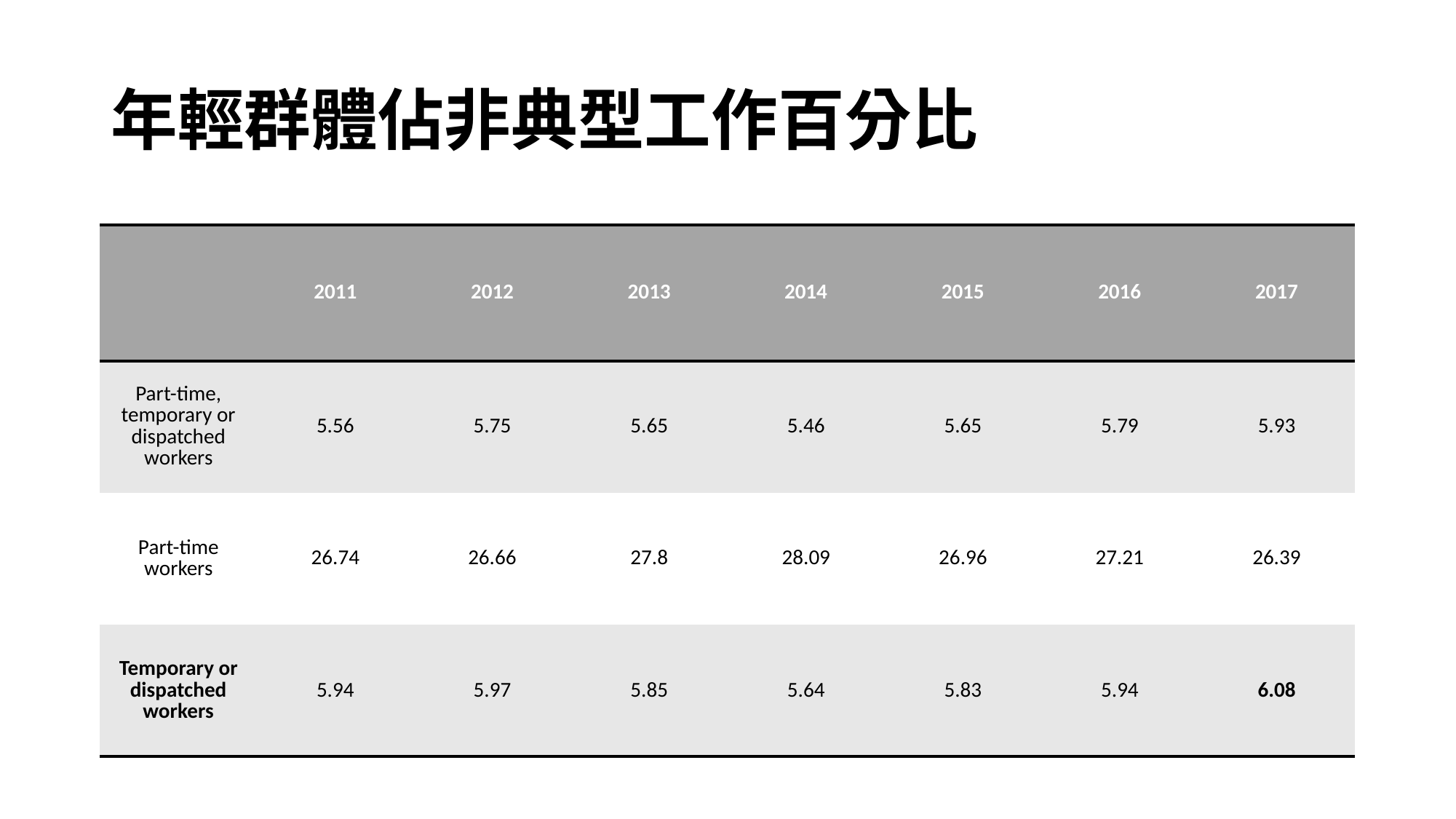

# 年輕群體佔非典型工作百分比
|  | 2011 | 2012 | 2013 | 2014 | 2015 | 2016 | 2017 |
| --- | --- | --- | --- | --- | --- | --- | --- |
| Part-time, temporary or dispatched workers | 5.56 | 5.75 | 5.65 | 5.46 | 5.65 | 5.79 | 5.93 |
| Part-time workers | 26.74 | 26.66 | 27.8 | 28.09 | 26.96 | 27.21 | 26.39 |
| Temporary or dispatched workers | 5.94 | 5.97 | 5.85 | 5.64 | 5.83 | 5.94 | 6.08 |